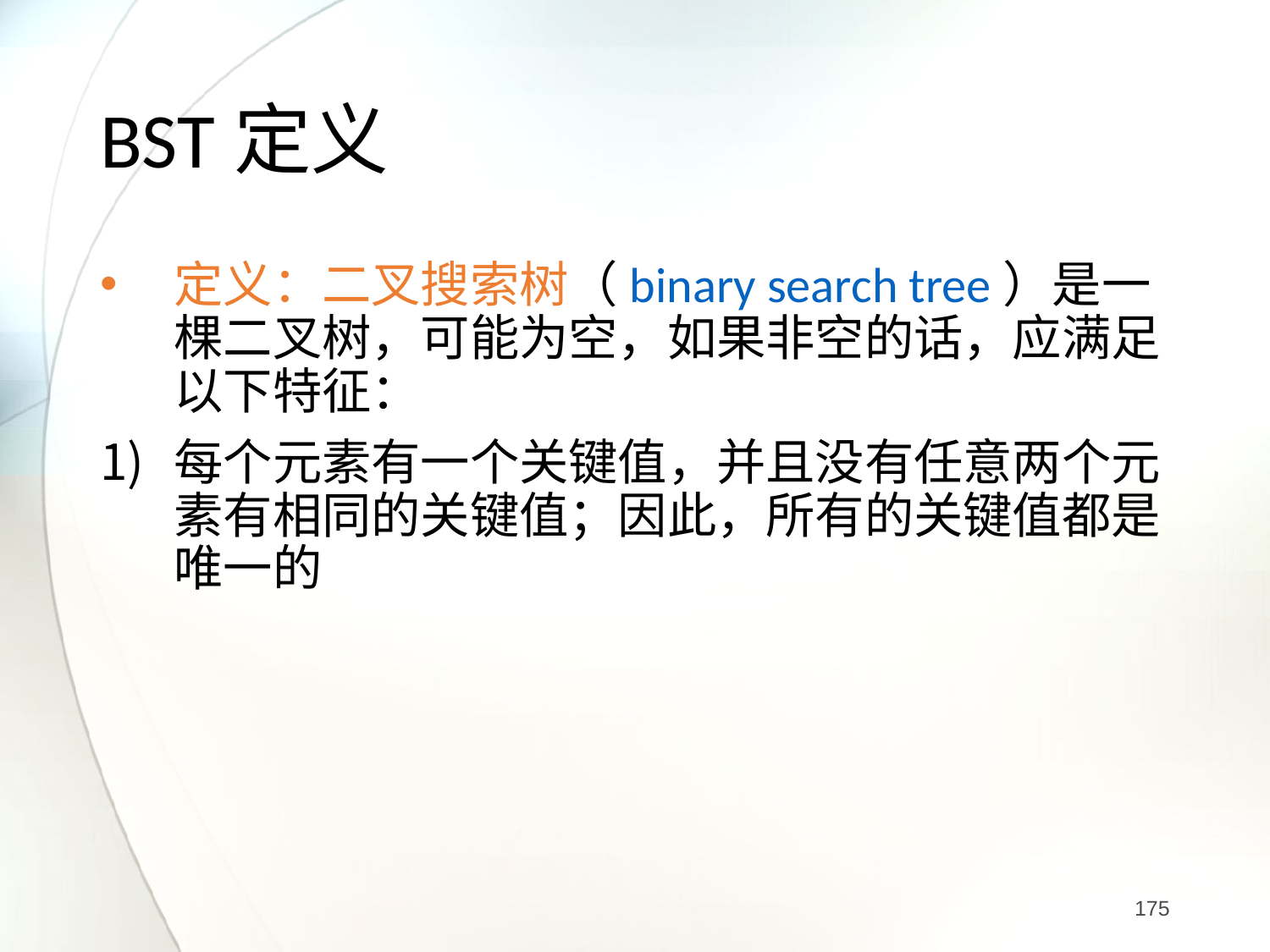

# BST定义
定义：二叉搜索树（binary search tree）是一棵二叉树，可能为空，如果非空的话，应满足以下特征：
每个元素有一个关键值，并且没有任意两个元素有相同的关键值；因此，所有的关键值都是唯一的
175